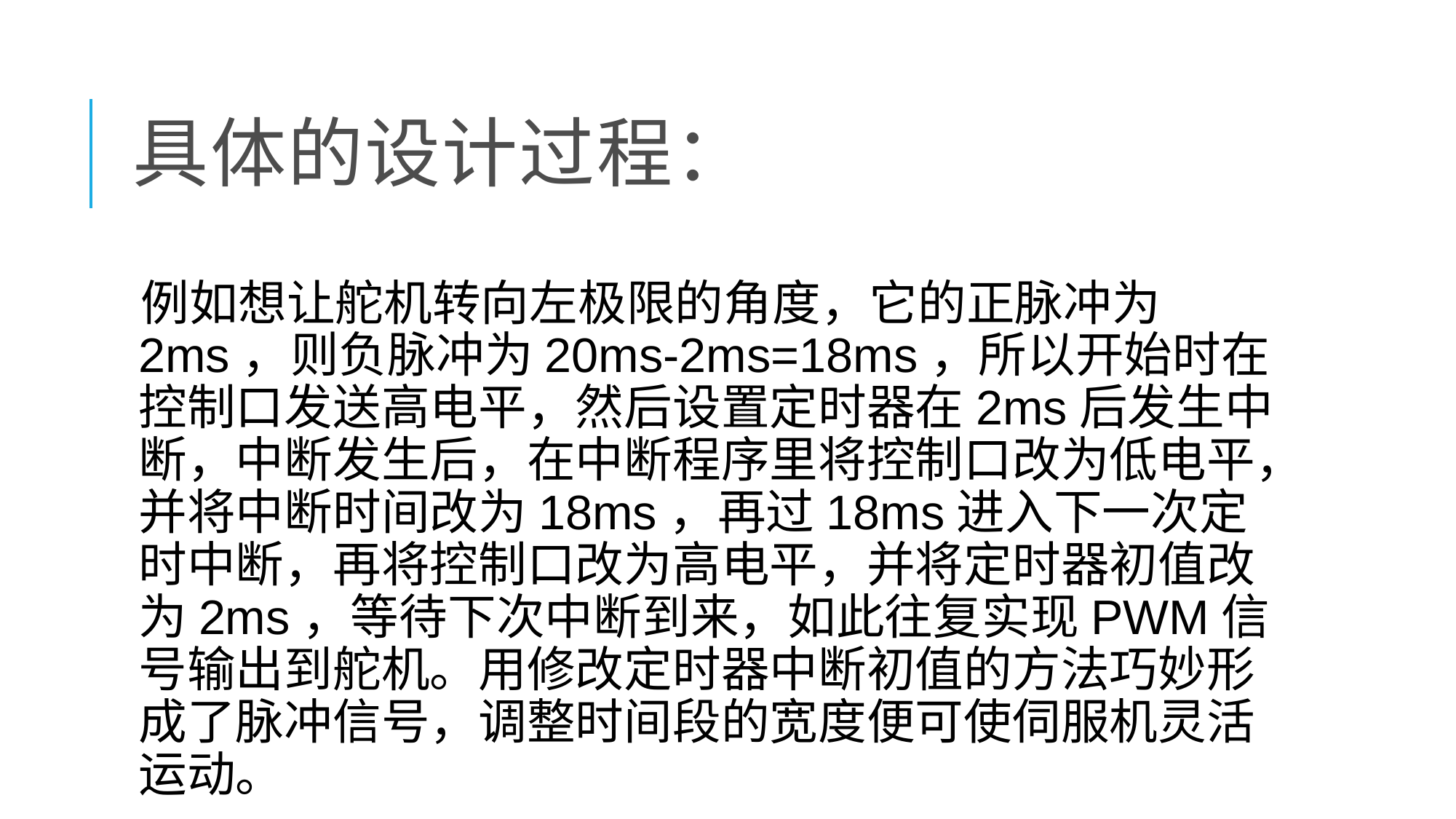

# 具体的设计过程：
例如想让舵机转向左极限的角度，它的正脉冲为2ms，则负脉冲为20ms-2ms=18ms，所以开始时在控制口发送高电平，然后设置定时器在2ms后发生中断，中断发生后，在中断程序里将控制口改为低电平，并将中断时间改为18ms，再过18ms进入下一次定时中断，再将控制口改为高电平，并将定时器初值改为2ms，等待下次中断到来，如此往复实现PWM信号输出到舵机。用修改定时器中断初值的方法巧妙形成了脉冲信号，调整时间段的宽度便可使伺服机灵活运动。